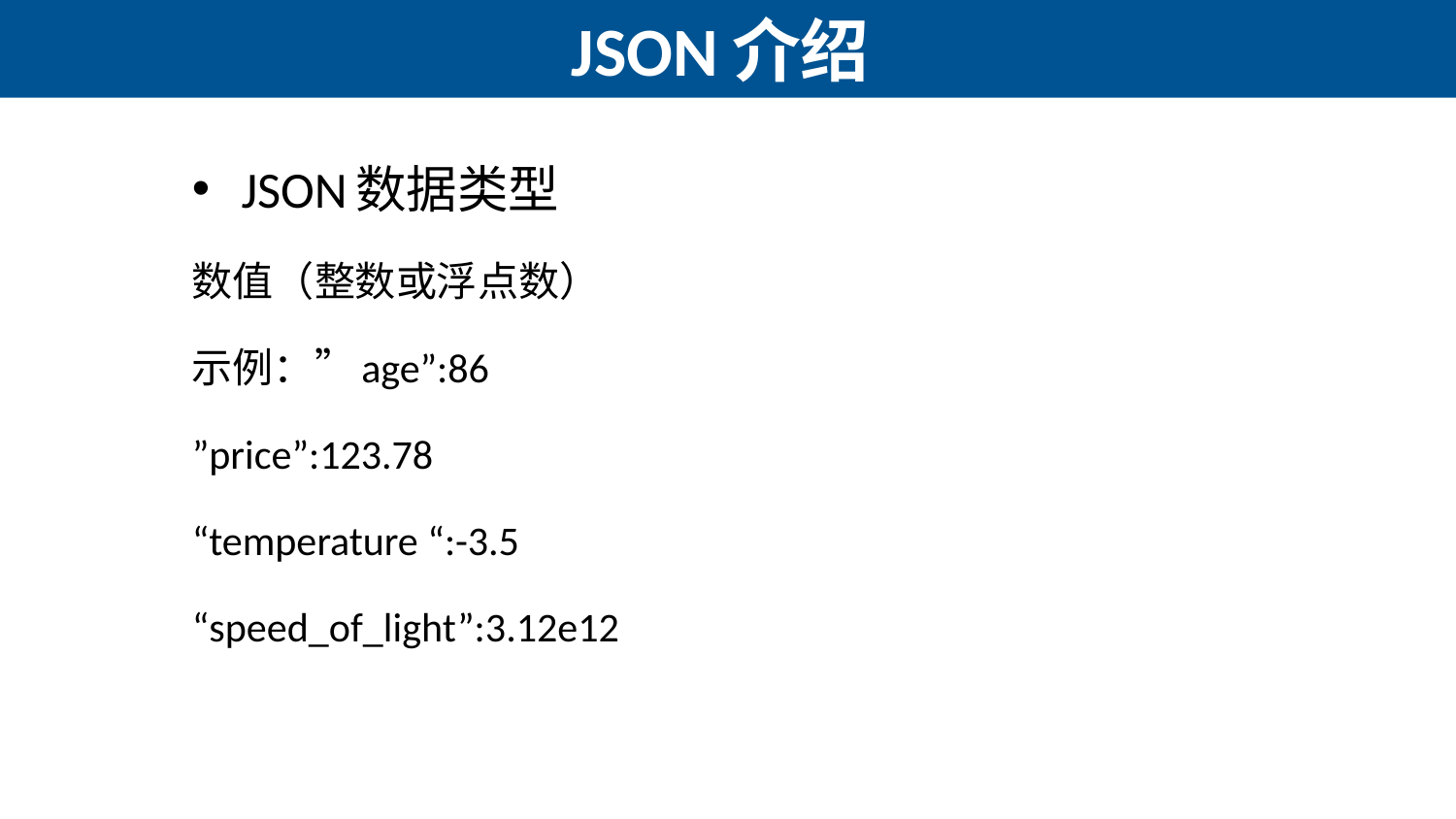

# JSON介绍
JSON数据类型
数值（整数或浮点数）
示例：”age”:86
”price”:123.78
“temperature “:-3.5
“speed_of_light”:3.12e12